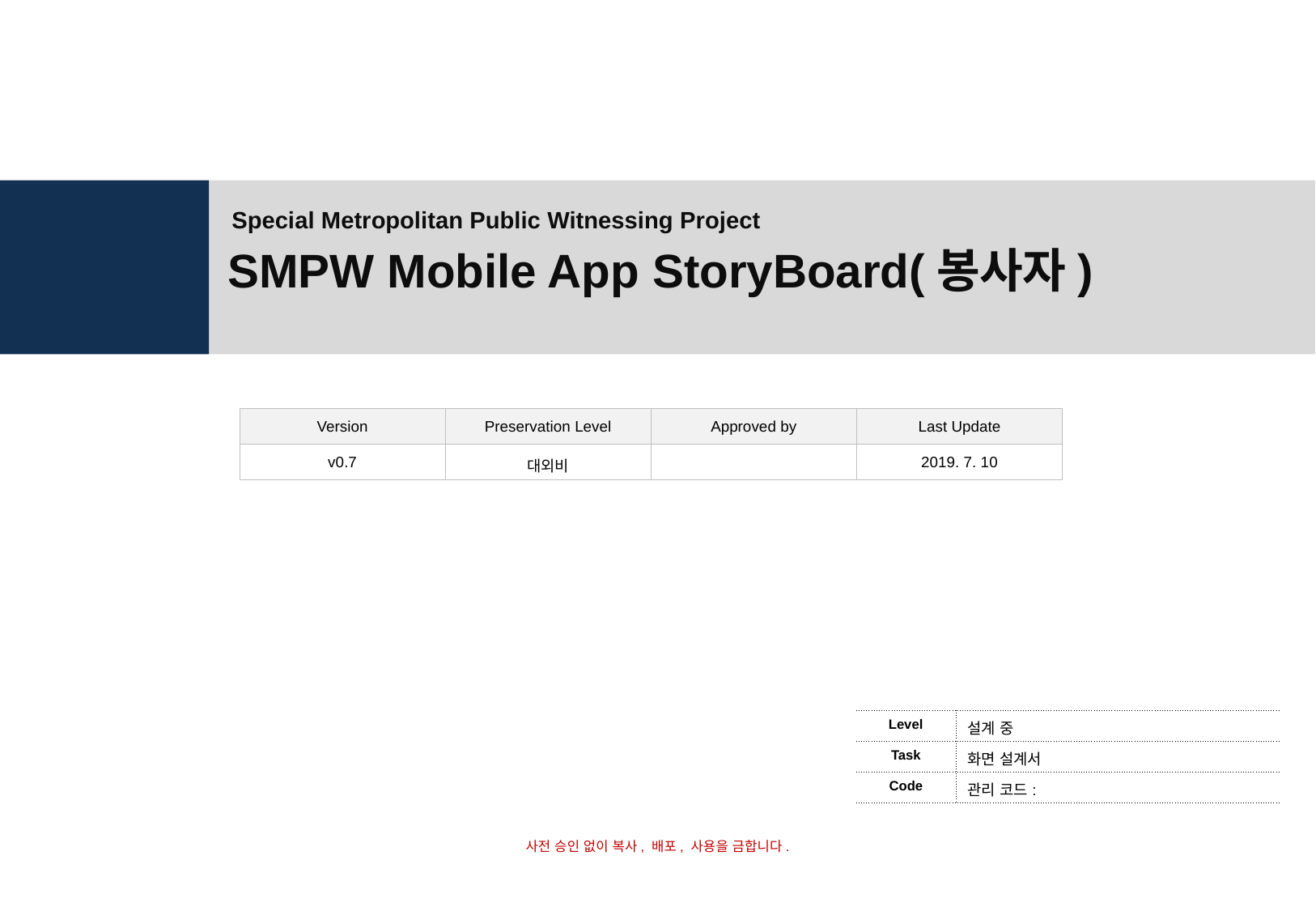

Special Metropolitan Public Witnessing Project
SMPW Mobile App StoryBoard(봉사자)
| Version | Preservation Level | Approved by | Last Update |
| --- | --- | --- | --- |
| v0.7 | 대외비 |  | 2019. 7. 10 |
| Level | 설계 중 |
| --- | --- |
| Task | 화면 설계서 |
| Code | 관리 코드: |